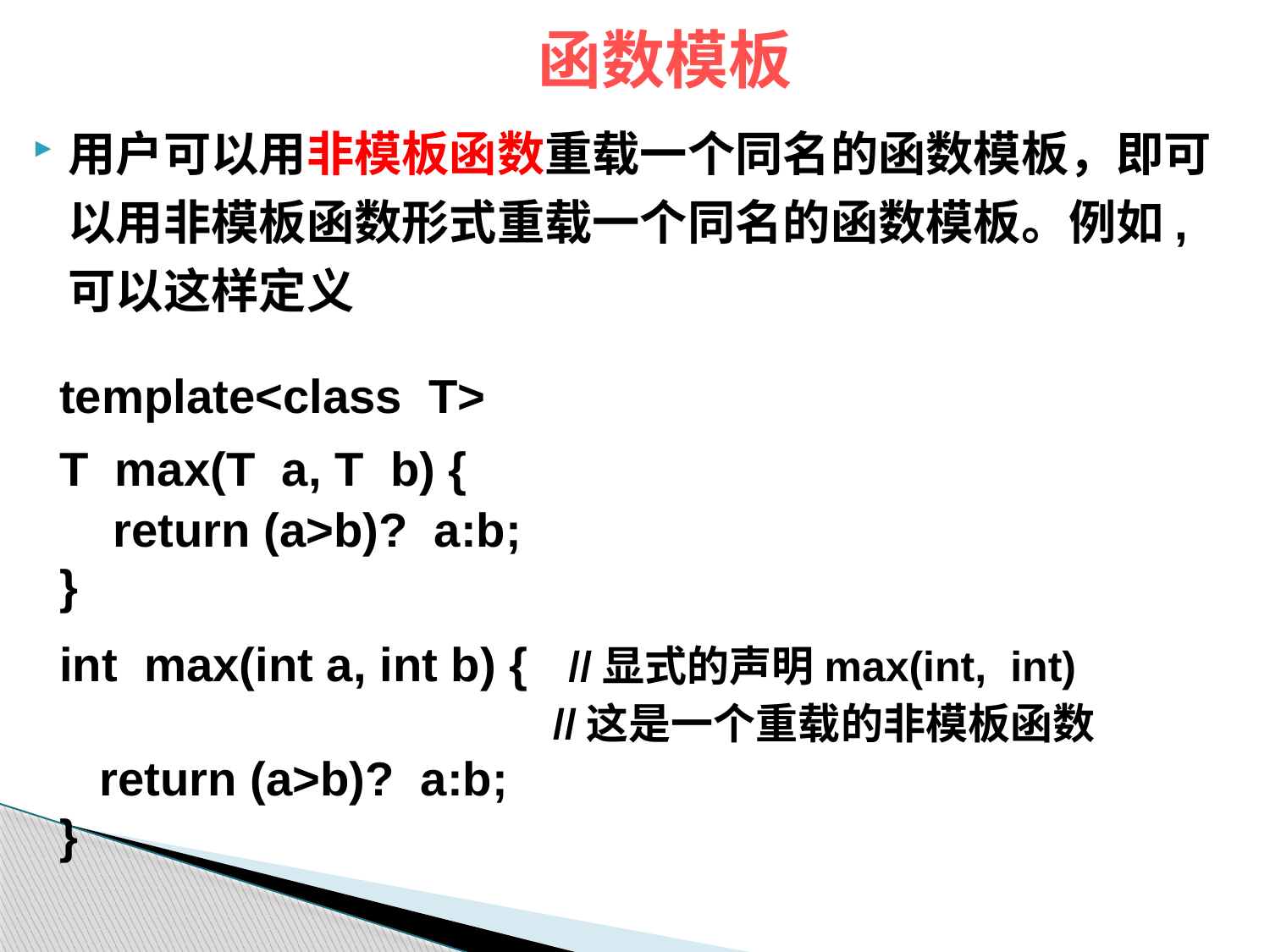

函数模板
用户可以用非模板函数重载一个同名的函数模板，即可以用非模板函数形式重载一个同名的函数模板。例如, 可以这样定义

  template<class  T>
  T  max(T  a, T  b) {
      return (a>b)?  a:b;
  }

  int  max(int a, int b) {   //显式的声明max(int,  int)
                                       //这是一个重载的非模板函数
     return (a>b)?  a:b;
  }